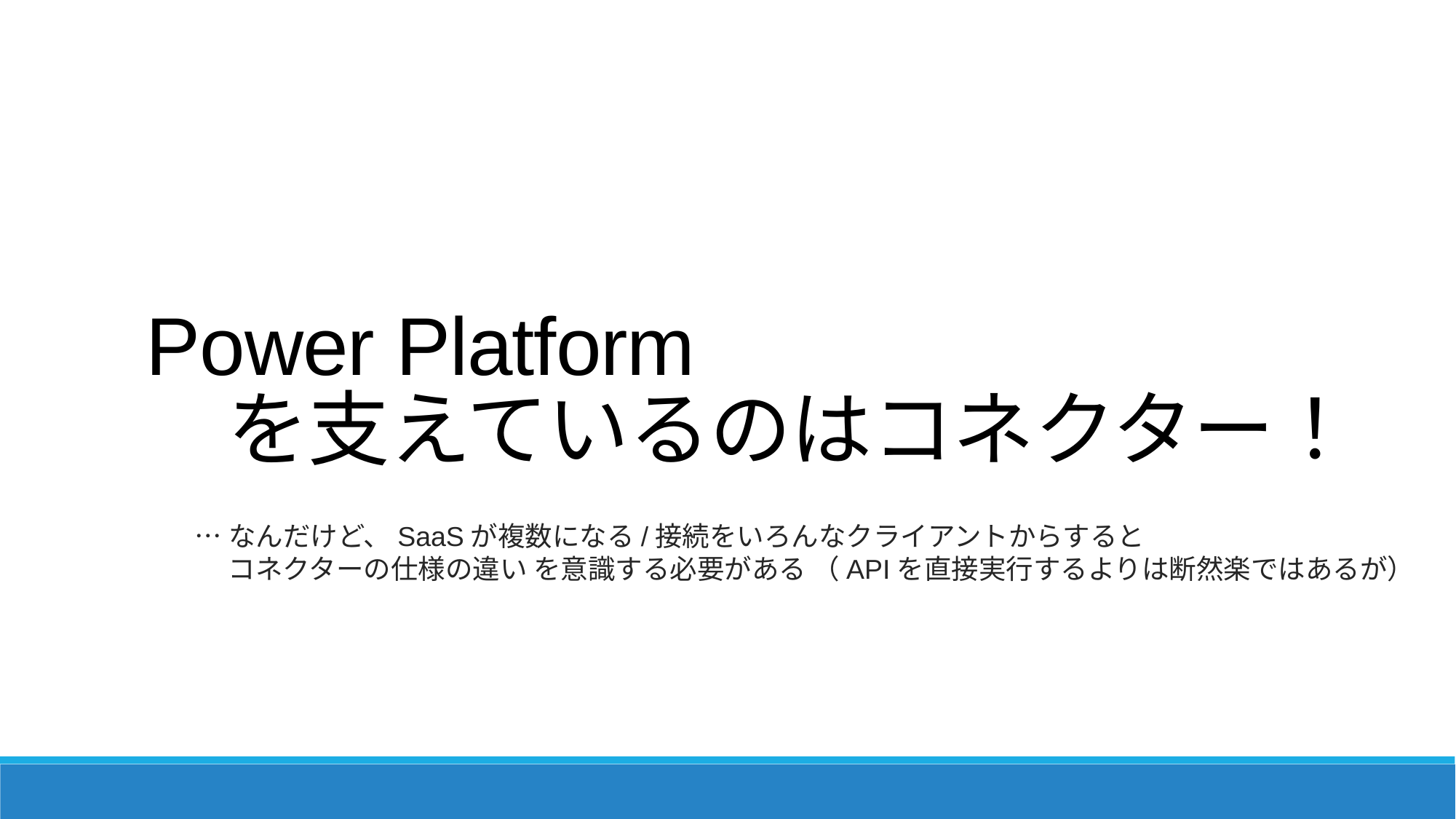

Power Platform
　を支えているのはコネクター！
…なんだけど、SaaSが複数になる/接続をいろんなクライアントからすると
　 コネクターの仕様の違い を意識する必要がある （APIを直接実行するよりは断然楽ではあるが）